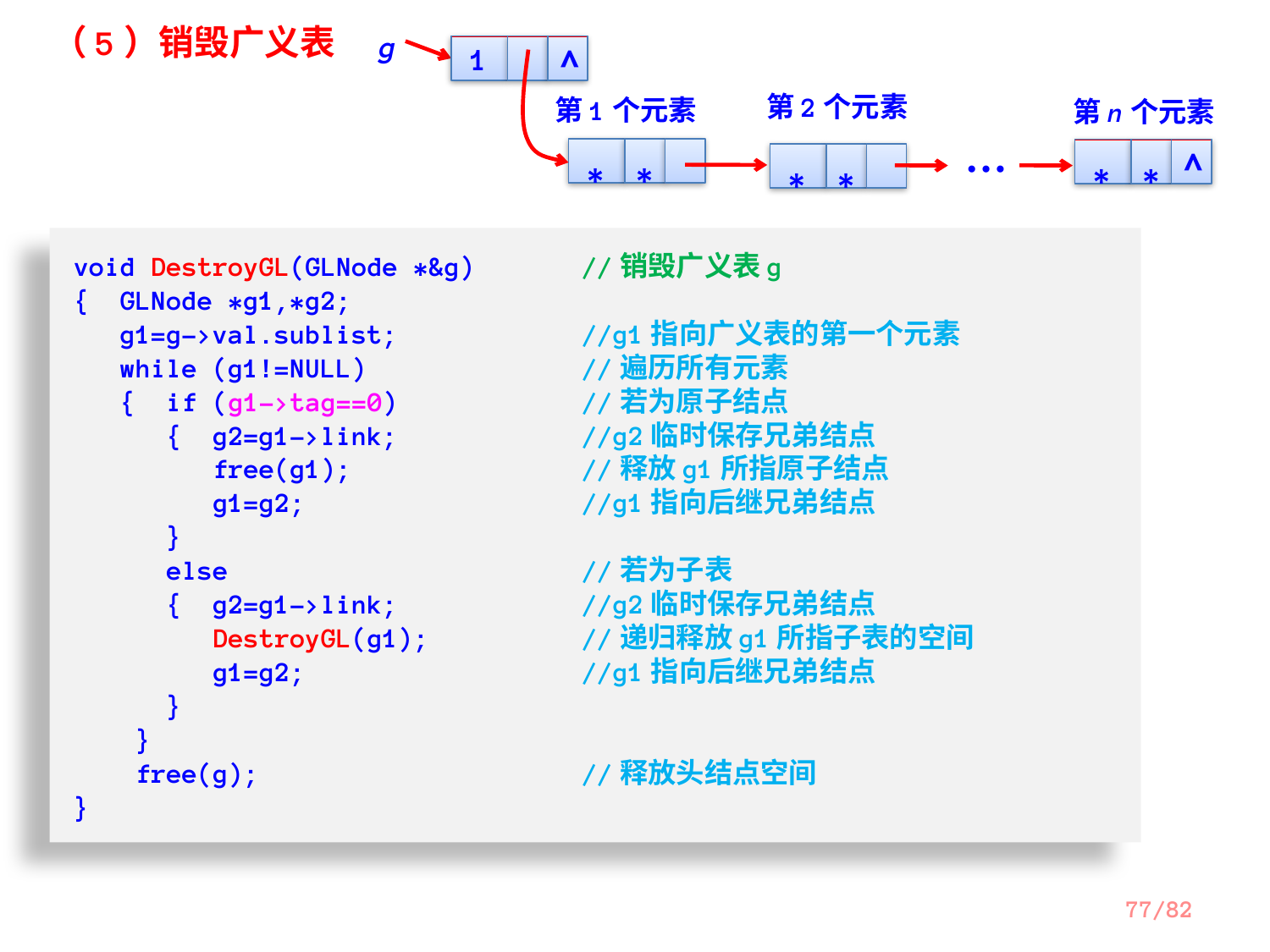

（5）销毁广义表
g
1

∧

第2个元素
第1个元素
第n个元素
…
*
*

*
*
∧
*
*

void DestroyGL(GLNode *&g)	//销毁广义表g
{  GLNode *g1,*g2;
   g1=g->val.sublist;		//g1指向广义表的第一个元素
   while (g1!=NULL)		//遍历所有元素
   {  if (g1->tag==0)		//若为原子结点
      {  g2=g1->link;		//g2临时保存兄弟结点
         free(g1);		//释放g1所指原子结点
         g1=g2;			//g1指向后继兄弟结点
      }
      else			//若为子表
      {  g2=g1->link;		//g2临时保存兄弟结点
         DestroyGL(g1);		//递归释放g1所指子表的空间
         g1=g2;			//g1指向后继兄弟结点
      }
    }
    free(g);			//释放头结点空间
}
77/82